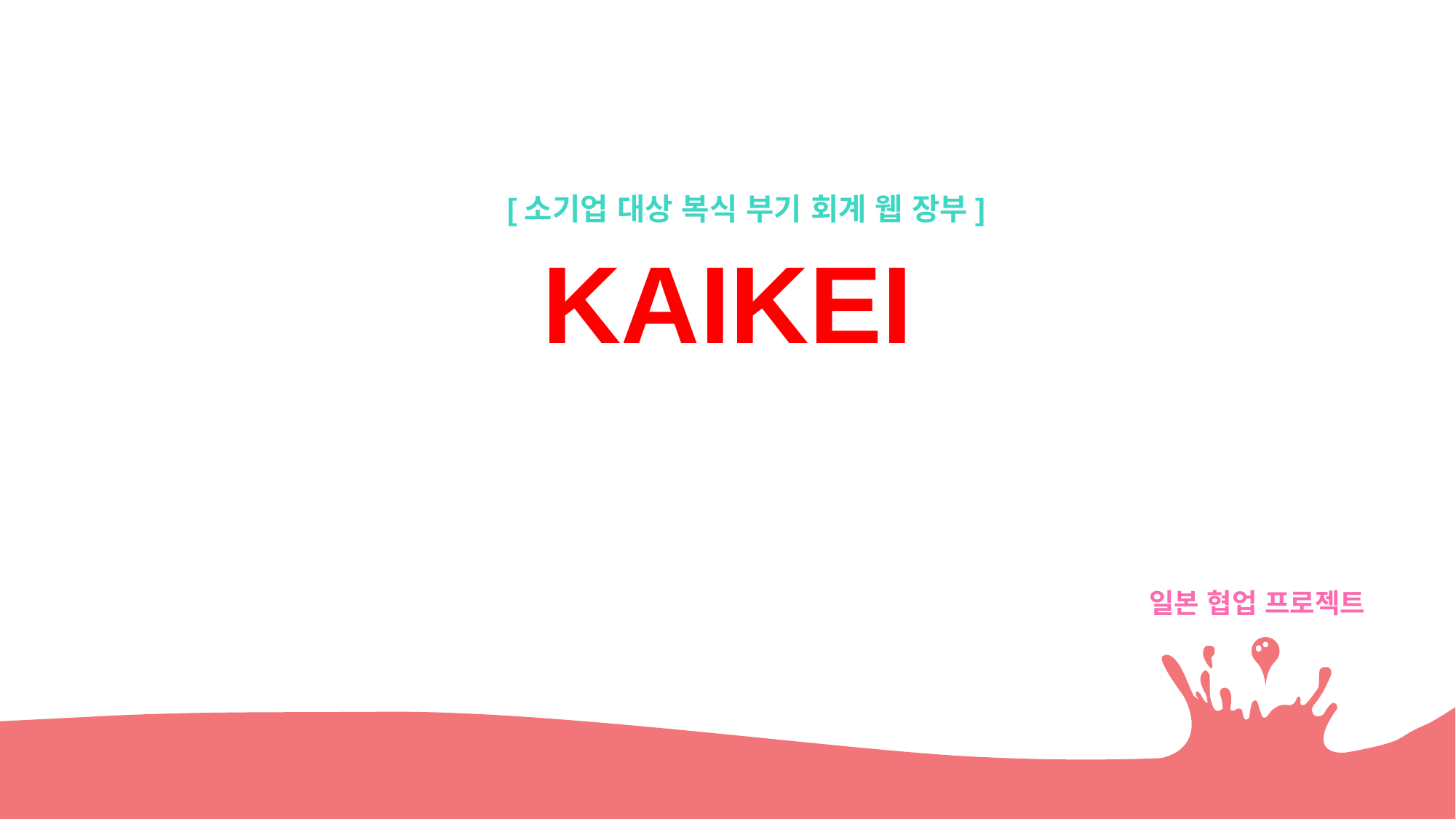

[소기업 대상 복식 부기 회계 웹 장부]
KAIKEI
일본 협업 프로젝트